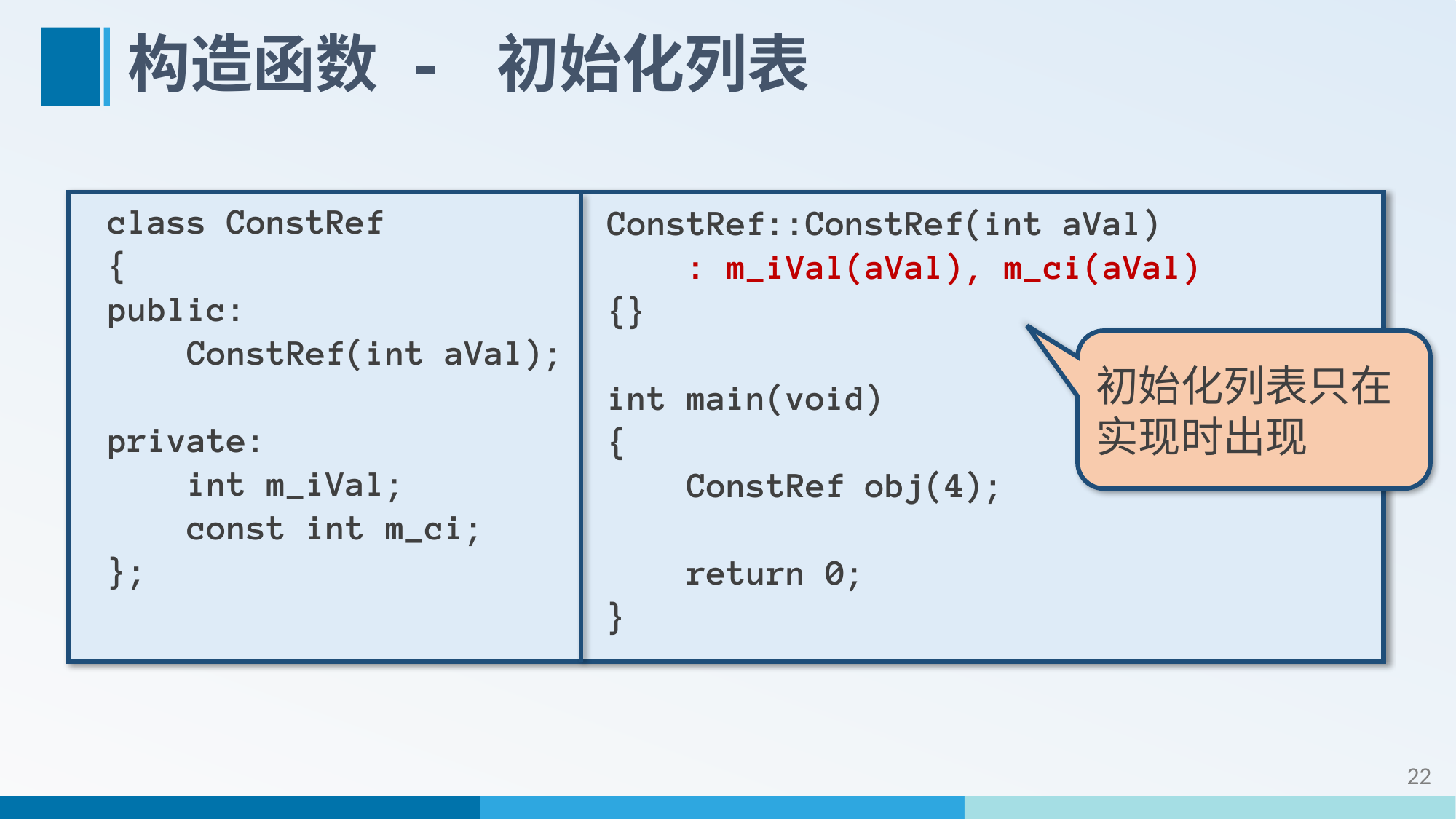

# 构造函数 - 初始化列表

class ConstRef
{
public:
    ConstRef(int aVal);

private:
    int m_iVal;
    const int m_ci;
};
ConstRef::ConstRef(int aVal)
    : m_iVal(aVal), m_ci(aVal)
{}

int main(void)
{
    ConstRef obj(4);

    return 0;
}
初始化列表只在实现时出现